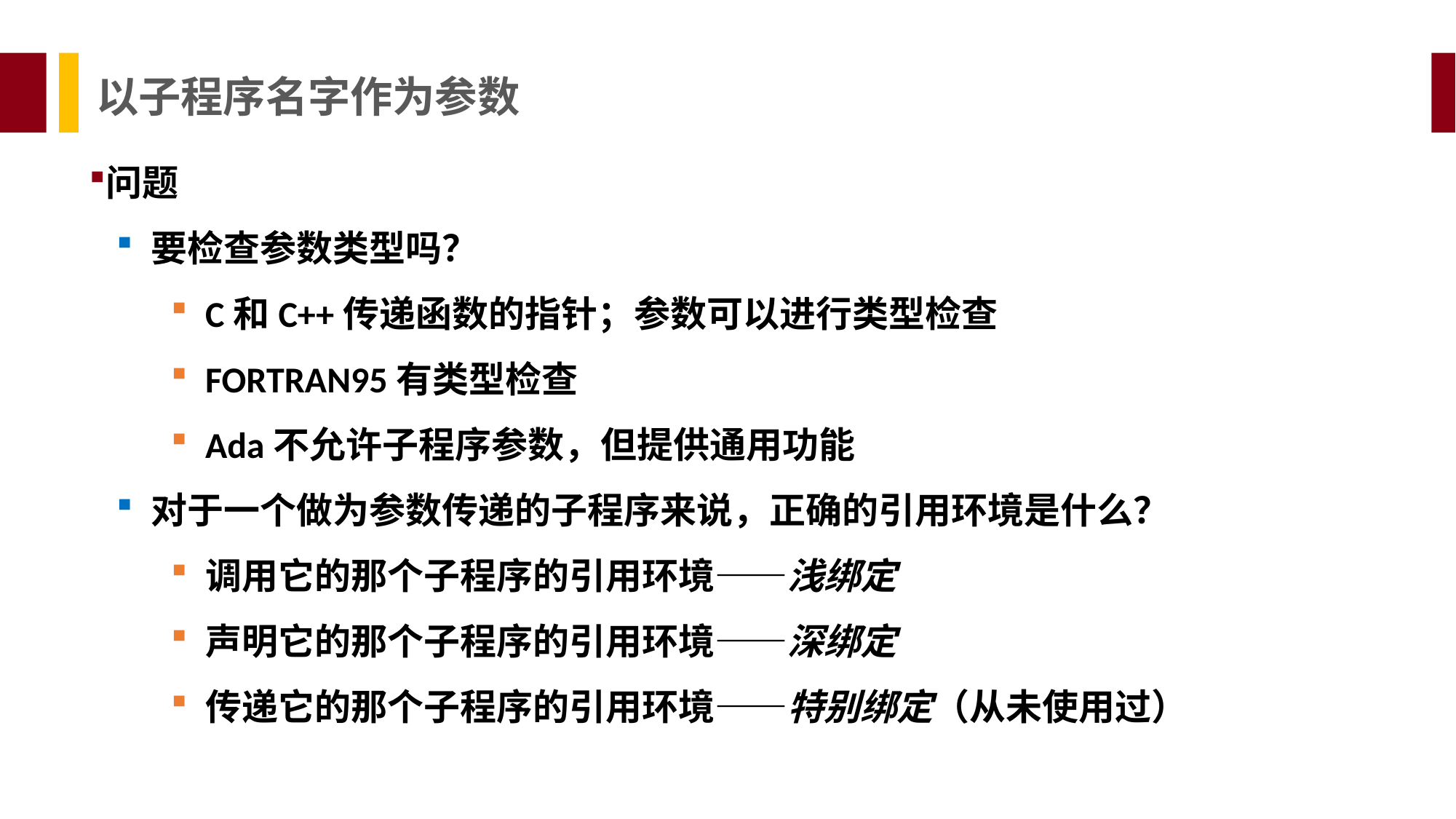

以子程序名字作为参数
问题
要检查参数类型吗？
C和C++传递函数的指针；参数可以进行类型检查
FORTRAN95有类型检查
Ada不允许子程序参数，但提供通用功能
对于一个做为参数传递的子程序来说，正确的引用环境是什么？
调用它的那个子程序的引用环境——浅绑定
声明它的那个子程序的引用环境——深绑定
传递它的那个子程序的引用环境——特别绑定（从未使用过）